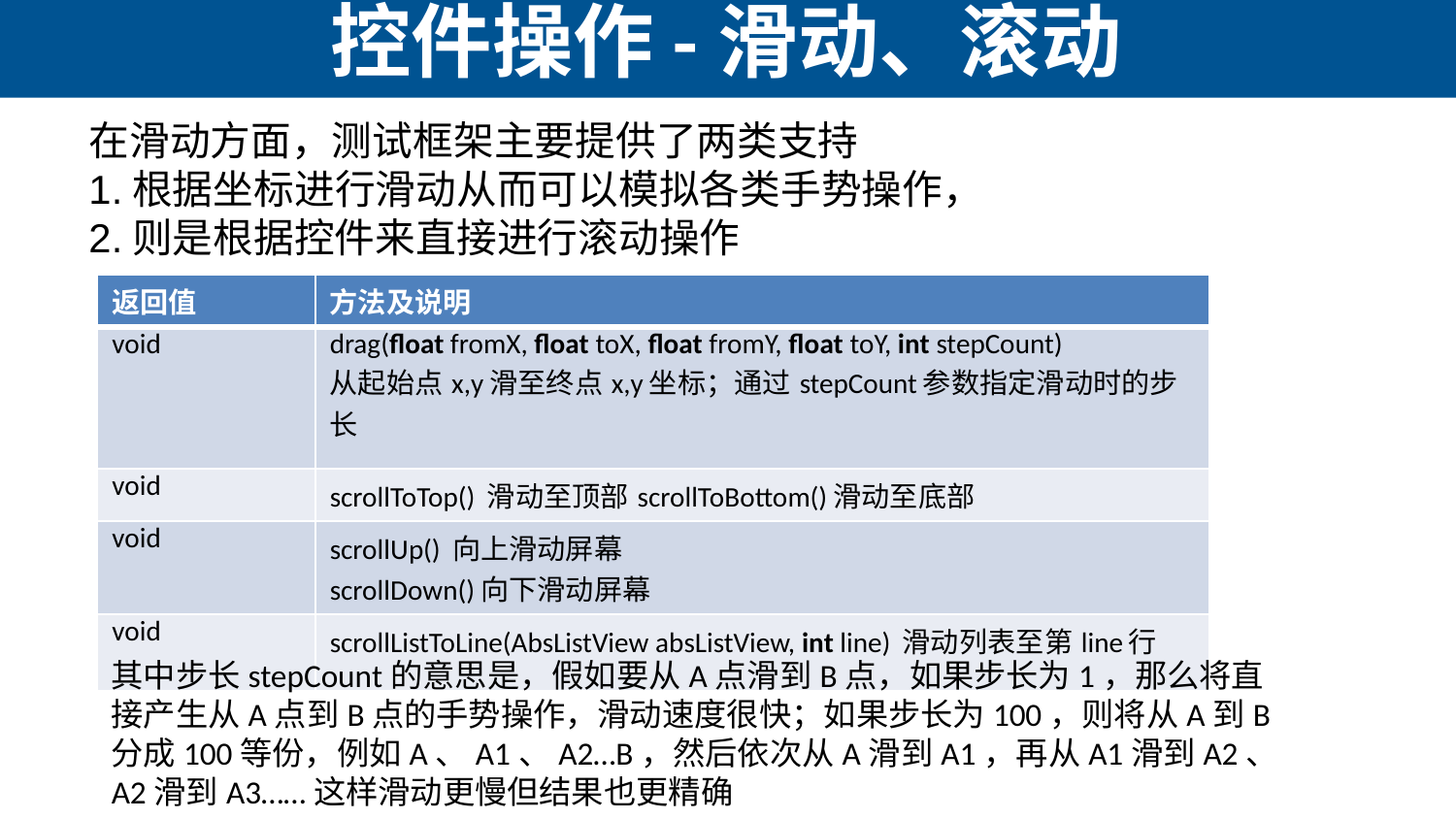

# 控件操作-滑动、滚动
在滑动方面，测试框架主要提供了两类支持
1.根据坐标进行滑动从而可以模拟各类手势操作，
2.则是根据控件来直接进行滚动操作
| 返回值 | 方法及说明 |
| --- | --- |
| void | drag(float fromX, float toX, float fromY, float toY, int stepCount) 从起始点x,y滑至终点x,y坐标；通过stepCount参数指定滑动时的步长 |
| void | scrollToTop() 滑动至顶部scrollToBottom()滑动至底部 |
| void | scrollUp() 向上滑动屏幕 scrollDown()向下滑动屏幕 |
| void | scrollListToLine(AbsListView absListView, int line) 滑动列表至第line行 |
其中步长stepCount的意思是，假如要从A点滑到B点，如果步长为1，那么将直接产生从A点到B点的手势操作，滑动速度很快；如果步长为100，则将从A到B分成100等份，例如A、A1、A2…B，然后依次从A滑到A1，再从A1滑到A2、A2滑到A3……这样滑动更慢但结果也更精确